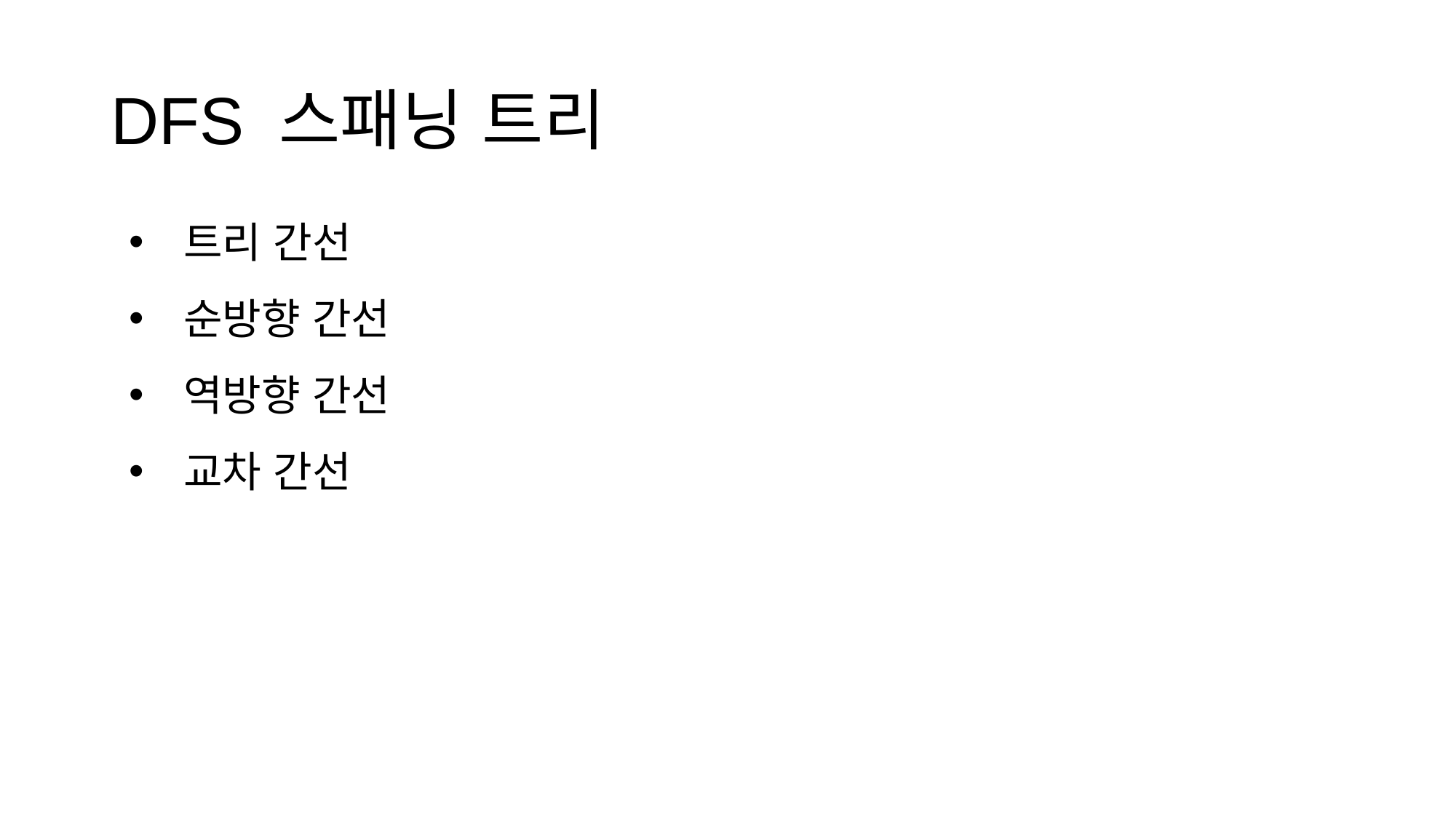

# DFS 스패닝 트리
트리 간선
순방향 간선
역방향 간선
교차 간선